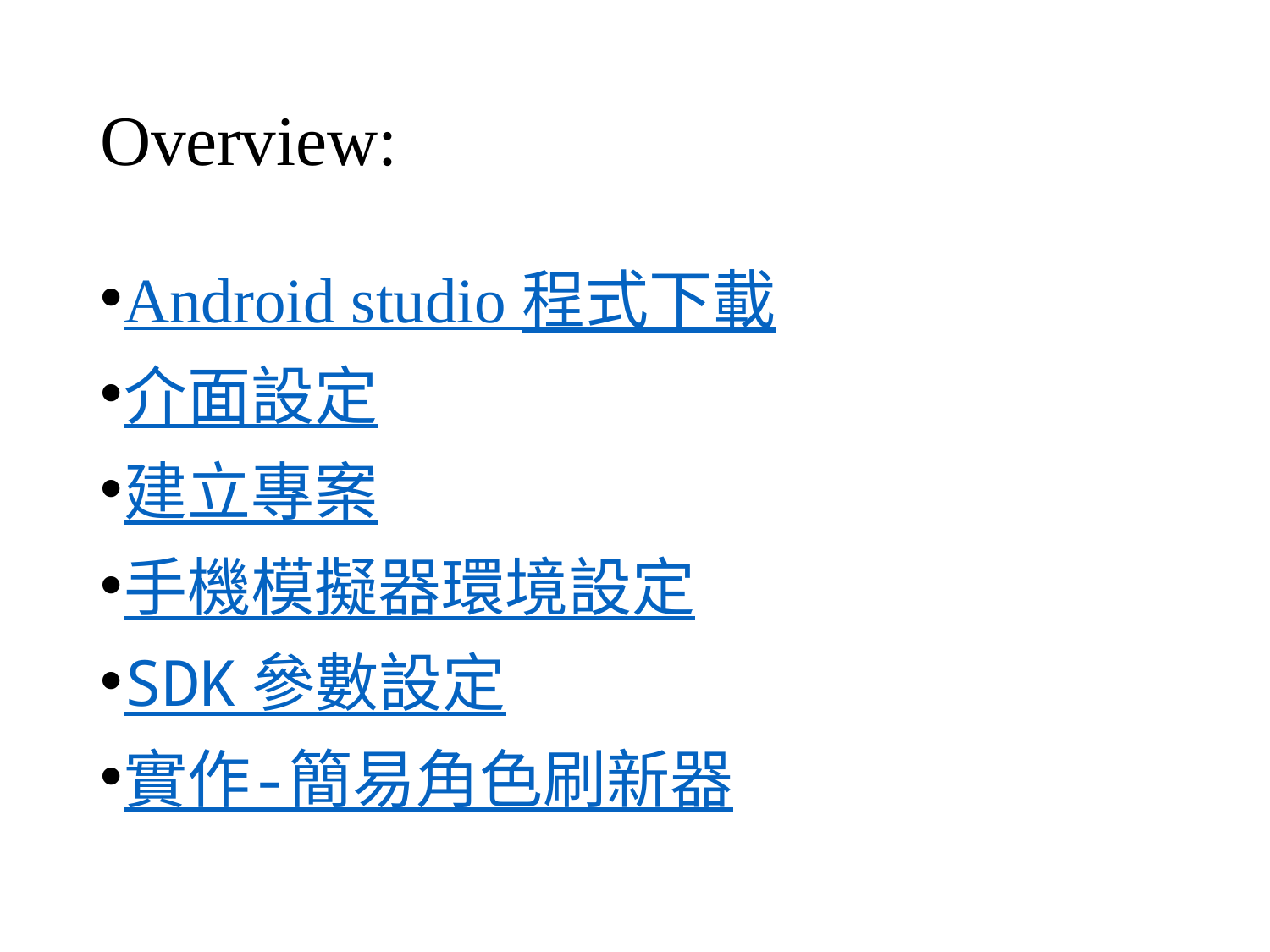

# Overview:
Android studio 程式下載
介面設定
建立專案
手機模擬器環境設定
SDK 參數設定
實作-簡易角色刷新器